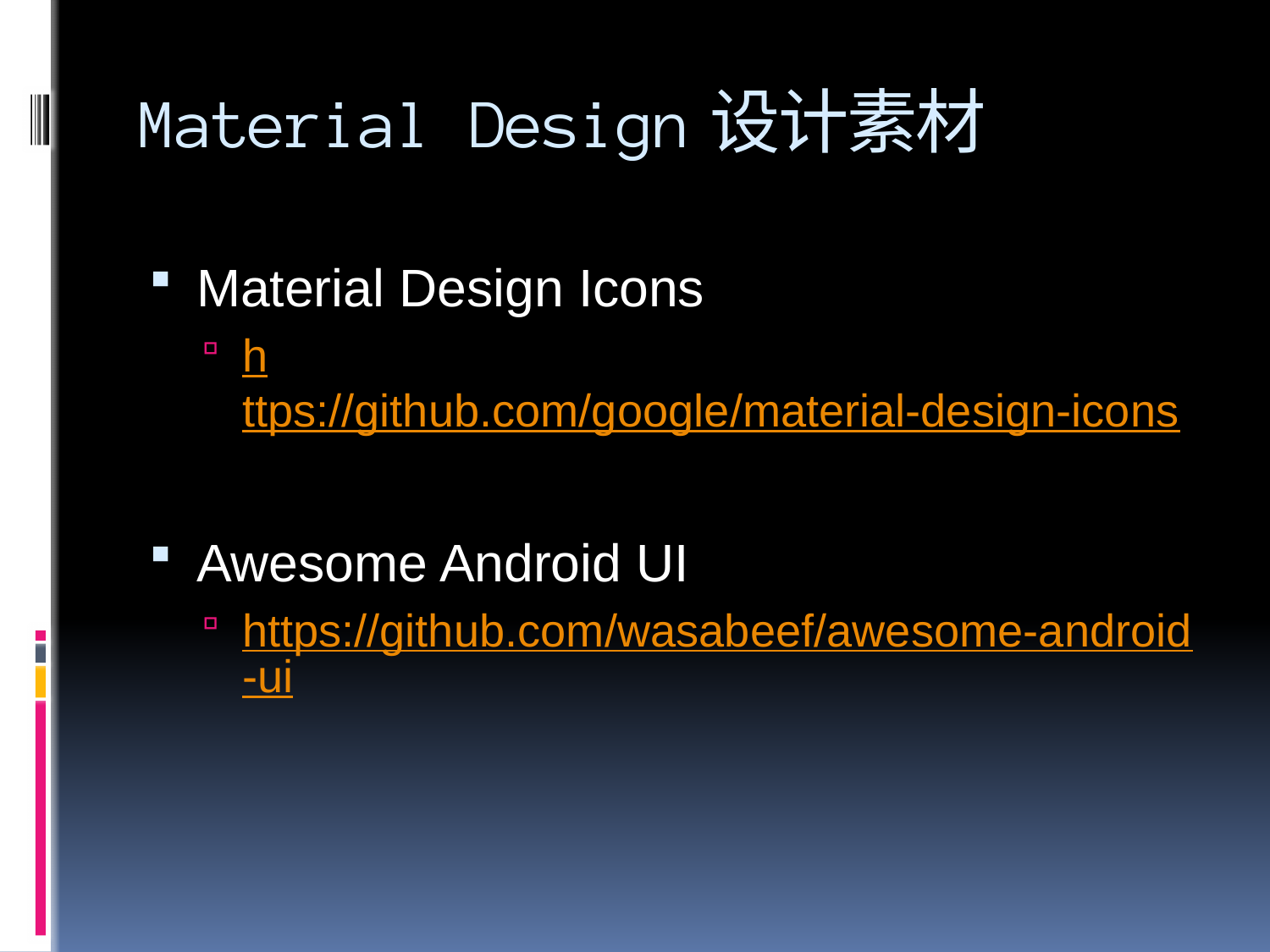

# Material Design设计素材
Material Design Icons
https://github.com/google/material-design-icons

Awesome Android UI
https://github.com/wasabeef/awesome-android-ui